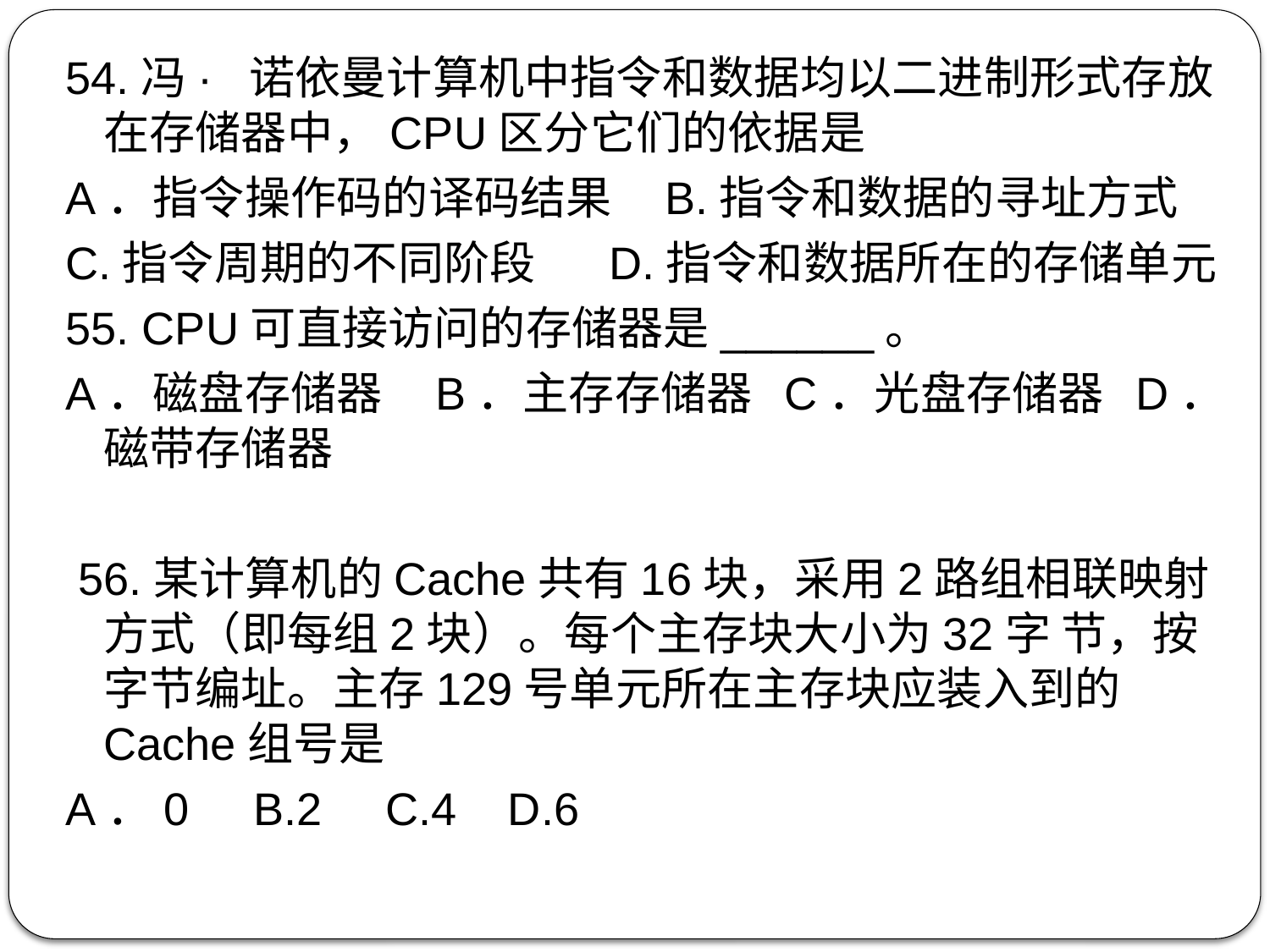

54.冯·  诺依曼计算机中指令和数据均以二进制形式存放在存储器中，CPU区分它们的依据是
A．指令操作码的译码结果    B.指令和数据的寻址方式
C.指令周期的不同阶段      D.指令和数据所在的存储单元
55. CPU可直接访问的存储器是______。
A．磁盘存储器    B．主存存储器  C．光盘存储器  D．磁带存储器

 56.某计算机的Cache共有16块，采用2路组相联映射方式（即每组2块）。每个主存块大小为32字 节，按字节编址。主存129号单元所在主存块应装入到的Cache组号是
A．0     B.2     C.4    D.6